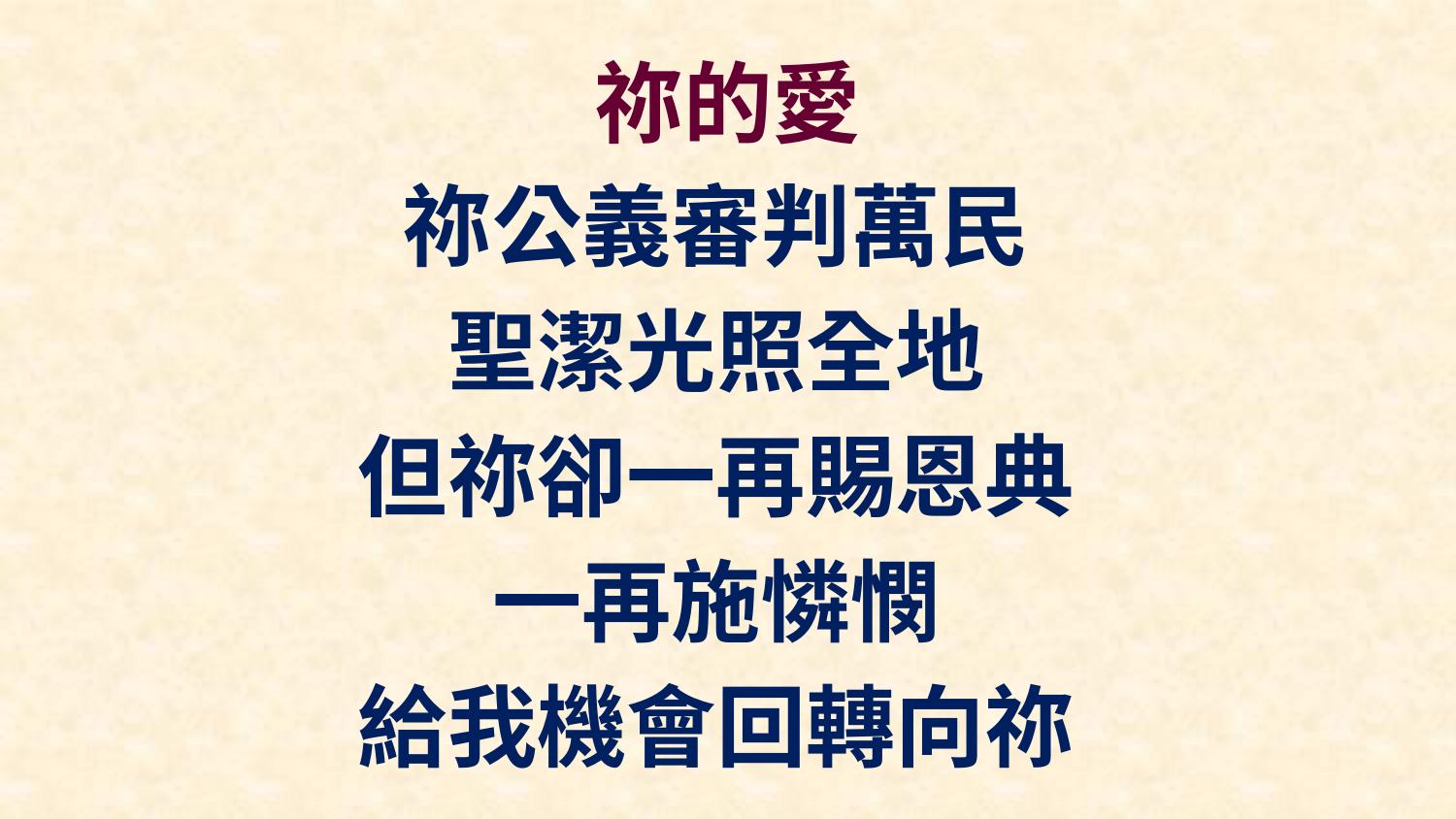

# 祢的愛
祢公義審判萬民
聖潔光照全地
但祢卻一再賜恩典
一再施憐憫
給我機會回轉向祢